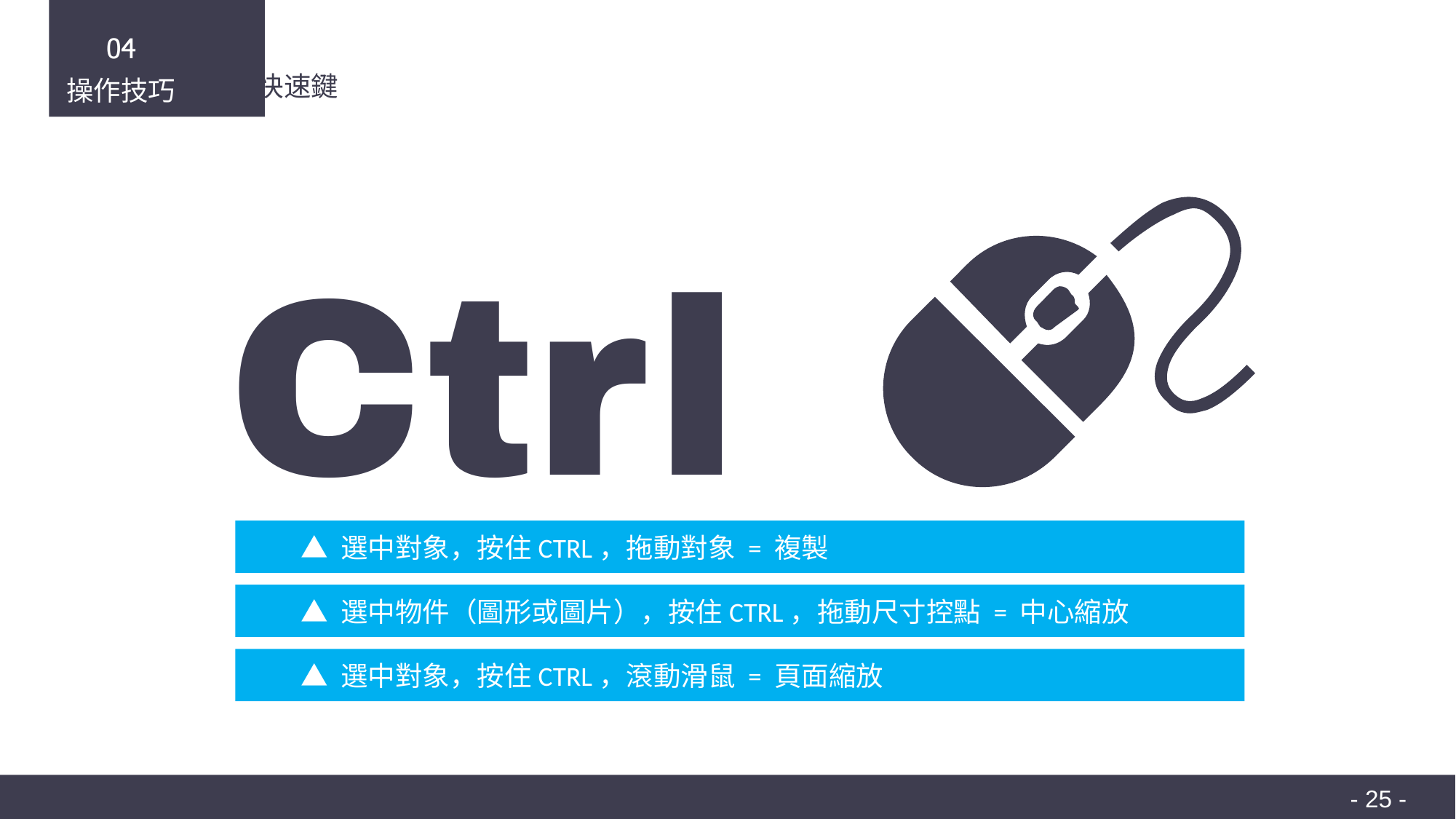

04
操作技巧
4.1 快速鍵

Ctrl
▲ 選中對象，按住CTRL，拖動對象 = 複製
▲ 選中物件（圖形或圖片），按住CTRL，拖動尺寸控點 = 中心縮放
▲ 選中對象，按住CTRL，滾動滑鼠 = 頁面縮放